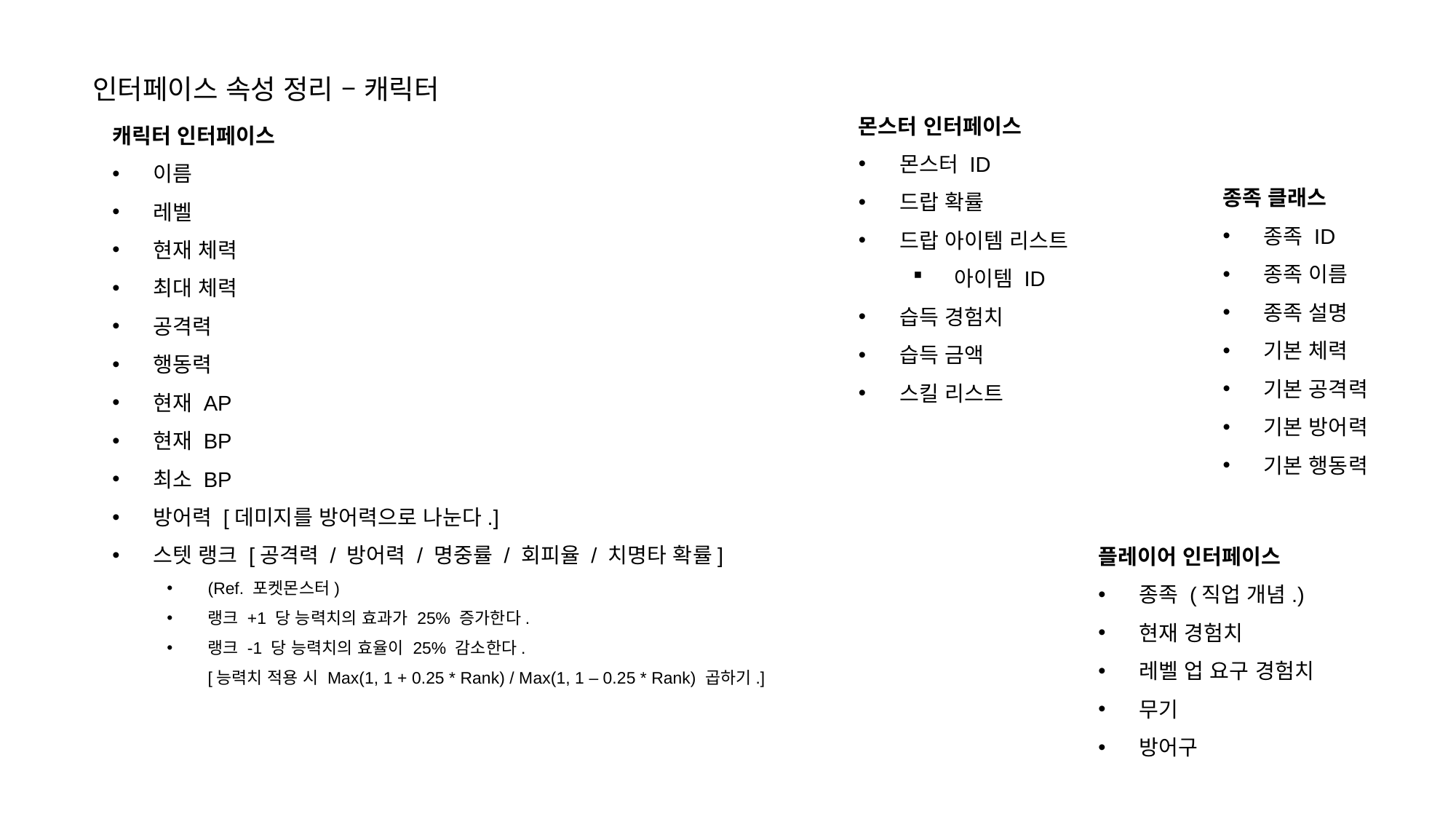

인터페이스 속성 정리 – 캐릭터
몬스터 인터페이스
몬스터 ID
드랍 확률
드랍 아이템 리스트
아이템 ID
습득 경험치
습득 금액
스킬 리스트
캐릭터 인터페이스
이름
레벨
현재 체력
최대 체력
공격력
행동력
현재 AP
현재 BP
최소 BP
방어력 [데미지를 방어력으로 나눈다.]
스텟 랭크 [공격력 / 방어력 / 명중률 / 회피율 / 치명타 확률]
(Ref. 포켓몬스터)
랭크 +1 당 능력치의 효과가 25% 증가한다.
랭크 -1 당 능력치의 효율이 25% 감소한다.
[능력치 적용 시 Max(1, 1 + 0.25 * Rank) / Max(1, 1 – 0.25 * Rank) 곱하기.]
종족 클래스
종족 ID
종족 이름
종족 설명
기본 체력
기본 공격력
기본 방어력
기본 행동력
플레이어 인터페이스
종족 (직업 개념.)
현재 경험치
레벨 업 요구 경험치
무기
방어구